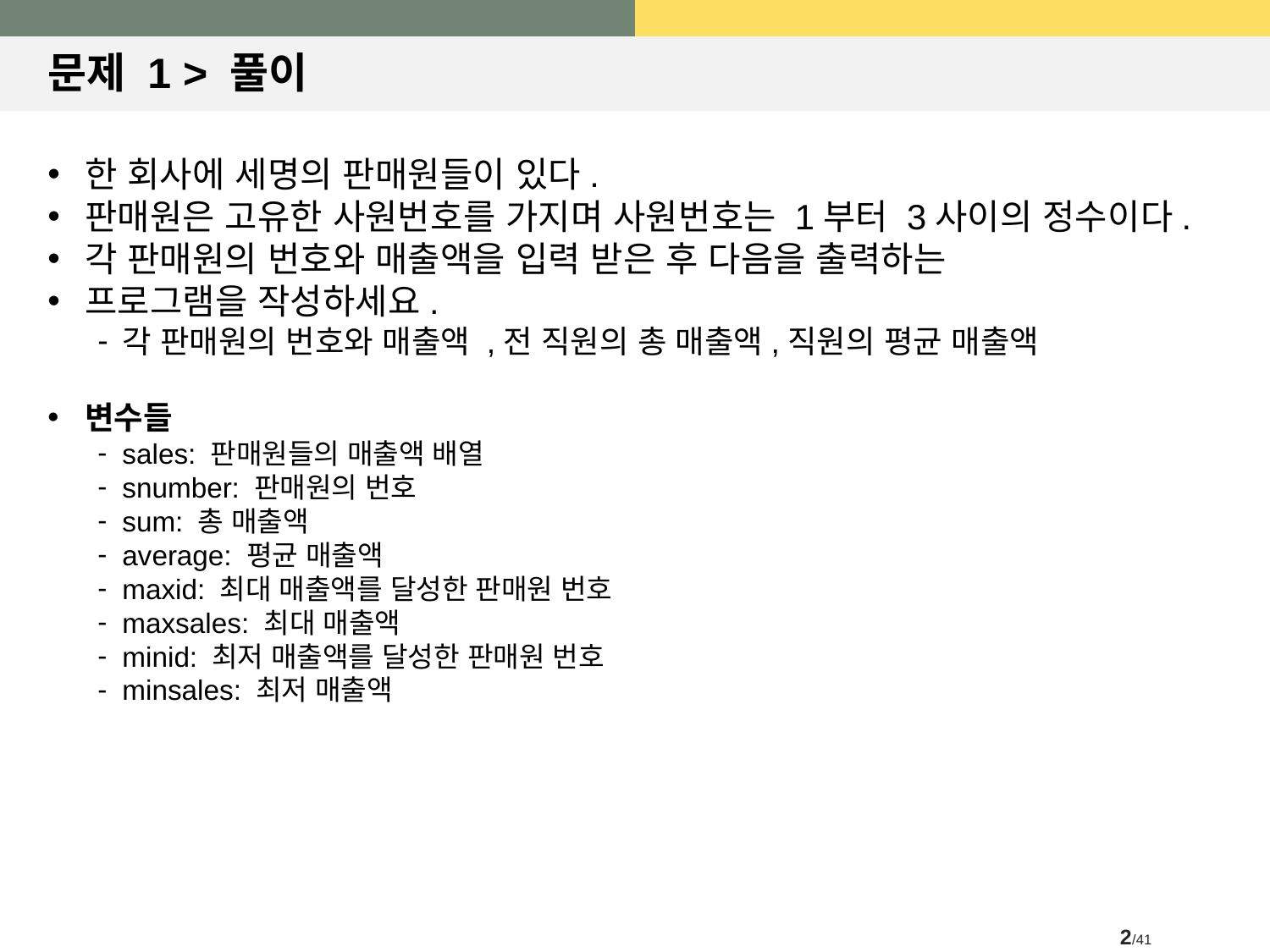

# 문제 1 > 풀이
한 회사에 세명의 판매원들이 있다.
판매원은 고유한 사원번호를 가지며 사원번호는 1부터 3사이의 정수이다.
각 판매원의 번호와 매출액을 입력 받은 후 다음을 출력하는
프로그램을 작성하세요.
각 판매원의 번호와 매출액 ,전 직원의 총 매출액,직원의 평균 매출액

변수들
sales: 판매원들의 매출액 배열
snumber: 판매원의 번호
sum: 총 매출액
average: 평균 매출액
maxid: 최대 매출액를 달성한 판매원 번호
maxsales: 최대 매출액
minid: 최저 매출액를 달성한 판매원 번호
minsales: 최저 매출액